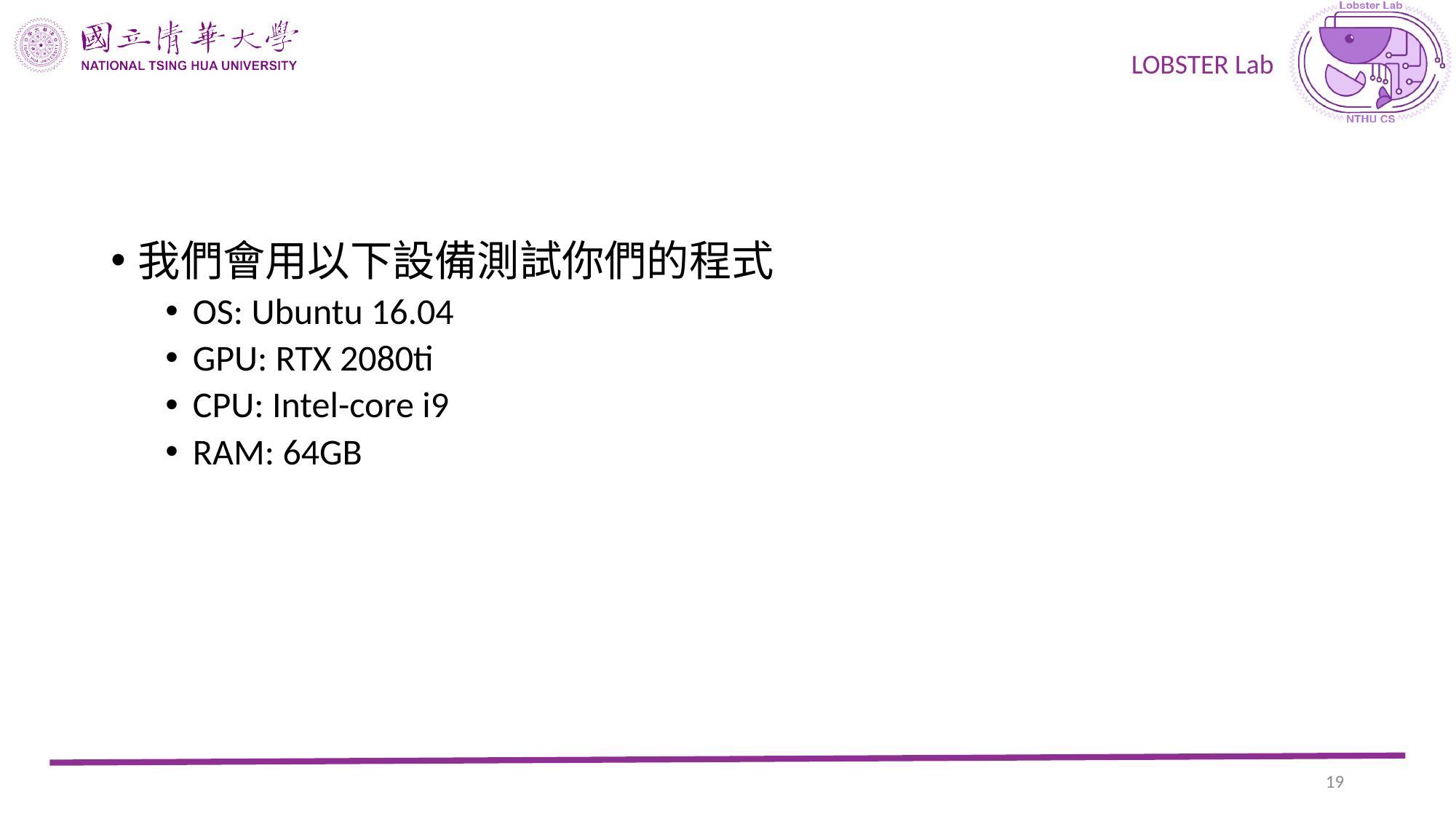

#
我們會用以下設備測試你們的程式
OS: Ubuntu 16.04
GPU: RTX 2080ti
CPU: Intel-core i9
RAM: 64GB
19